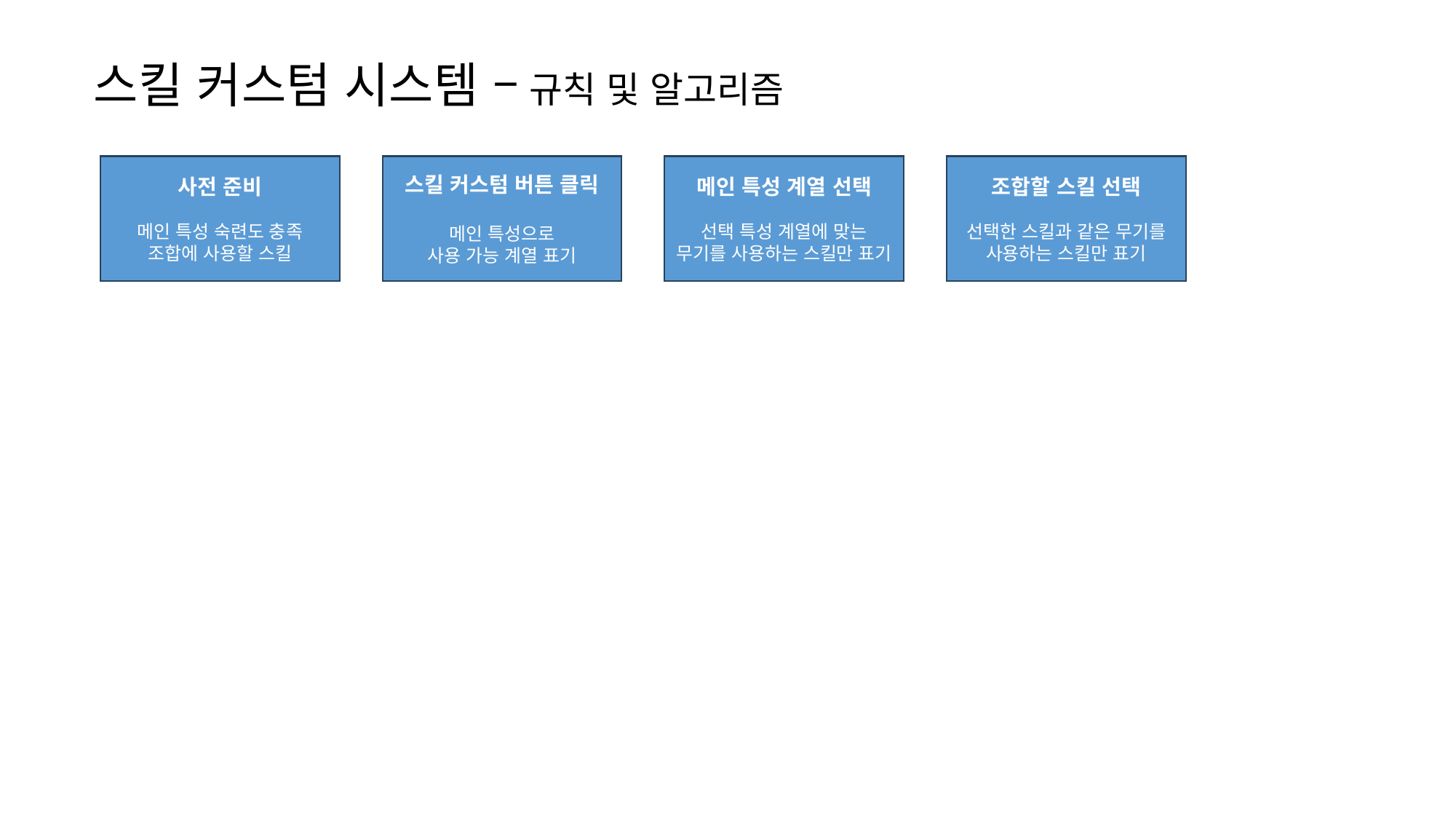

스킬 커스텀 시스템 – 규칙 및 알고리즘
사전 준비

메인 특성 숙련도 충족
조합에 사용할 스킬
스킬 커스텀 버튼 클릭

메인 특성으로
사용 가능 계열 표기
메인 특성 계열 선택

선택 특성 계열에 맞는 무기를 사용하는 스킬만 표기
조합할 스킬 선택

선택한 스킬과 같은 무기를 사용하는 스킬만 표기